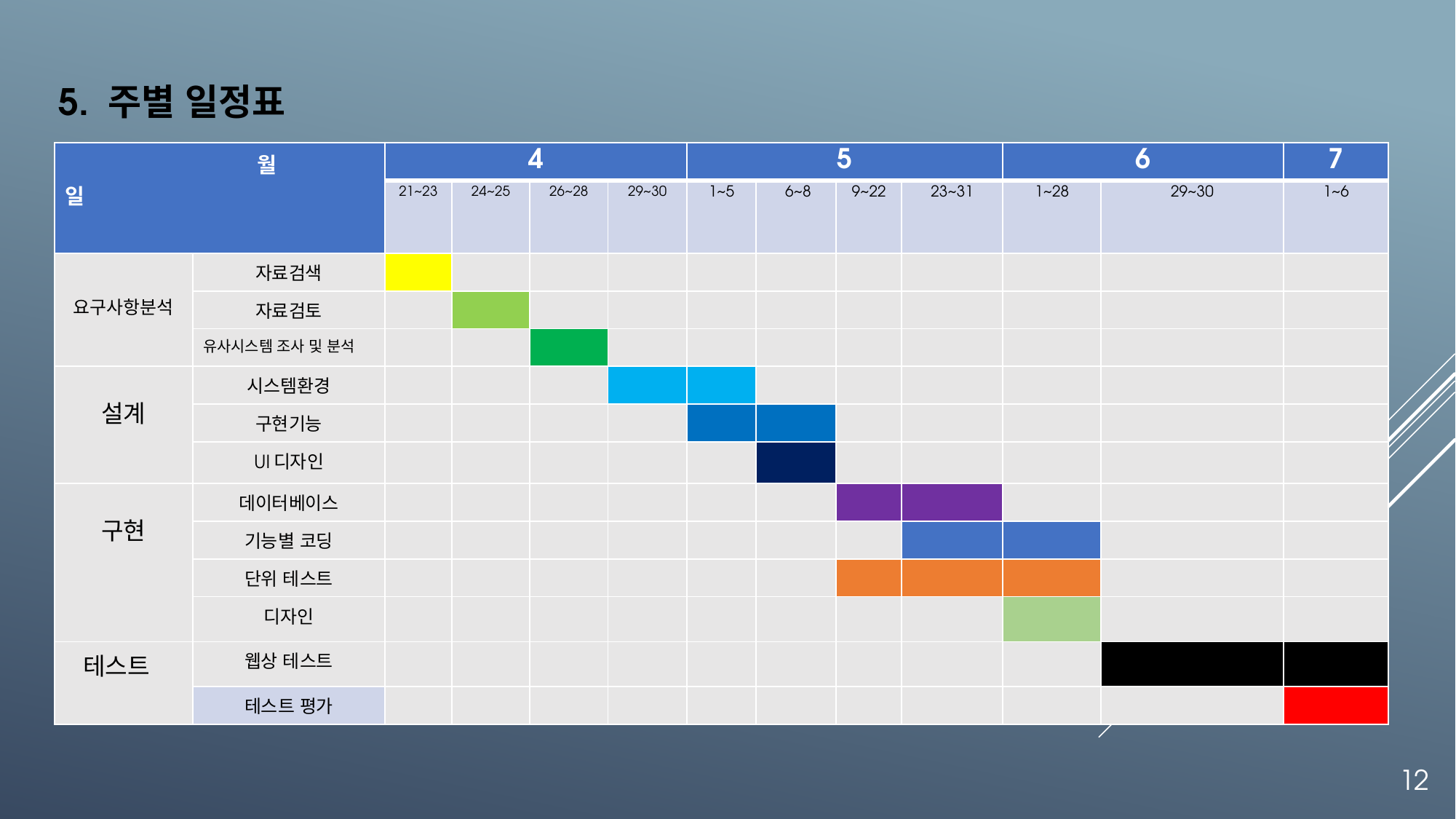

# 5. 주별 일정표
| 월 일 |  | 4 |  |  |  | 5 |  |  |  | 6 |  | 7 |
| --- | --- | --- | --- | --- | --- | --- | --- | --- | --- | --- | --- | --- |
|  |  | 21~23 | 24~25 | 26~28 | 29~30 | 1~5 | 6~8 | 9~22 | 23~31 | 1~28 | 29~30 | 1~6 |
| 요구사항분석 | 자료검색 |  |  |  |  |  |  |  |  |  |  |  |
|  | 자료검토 |  |  |  |  |  |  |  |  |  |  |  |
|  | 유사시스템 조사 및 분석 |  |  |  |  |  |  |  |  |  |  |  |
| 설계 | 시스템환경 |  |  |  |  |  |  |  |  |  |  |  |
|  | 구현기능 |  |  |  |  |  |  |  |  |  |  |  |
|  | UI디자인 |  |  |  |  |  |  |  |  |  |  |  |
| 구현 | 데이터베이스 |  |  |  |  |  |  |  |  |  |  |  |
|  | 기능별 코딩 |  |  |  |  |  |  |  |  |  |  |  |
|  | 단위 테스트 |  |  |  |  |  |  |  |  |  |  |  |
|  | 디자인 |  |  |  |  |  |  |  |  |  |  |  |
| 테스트 | 웹상 테스트 |  |  |  |  |  |  |  |  |  |  |  |
|  | 테스트 평가 |  |  |  |  |  |  |  |  |  |  |  |
12